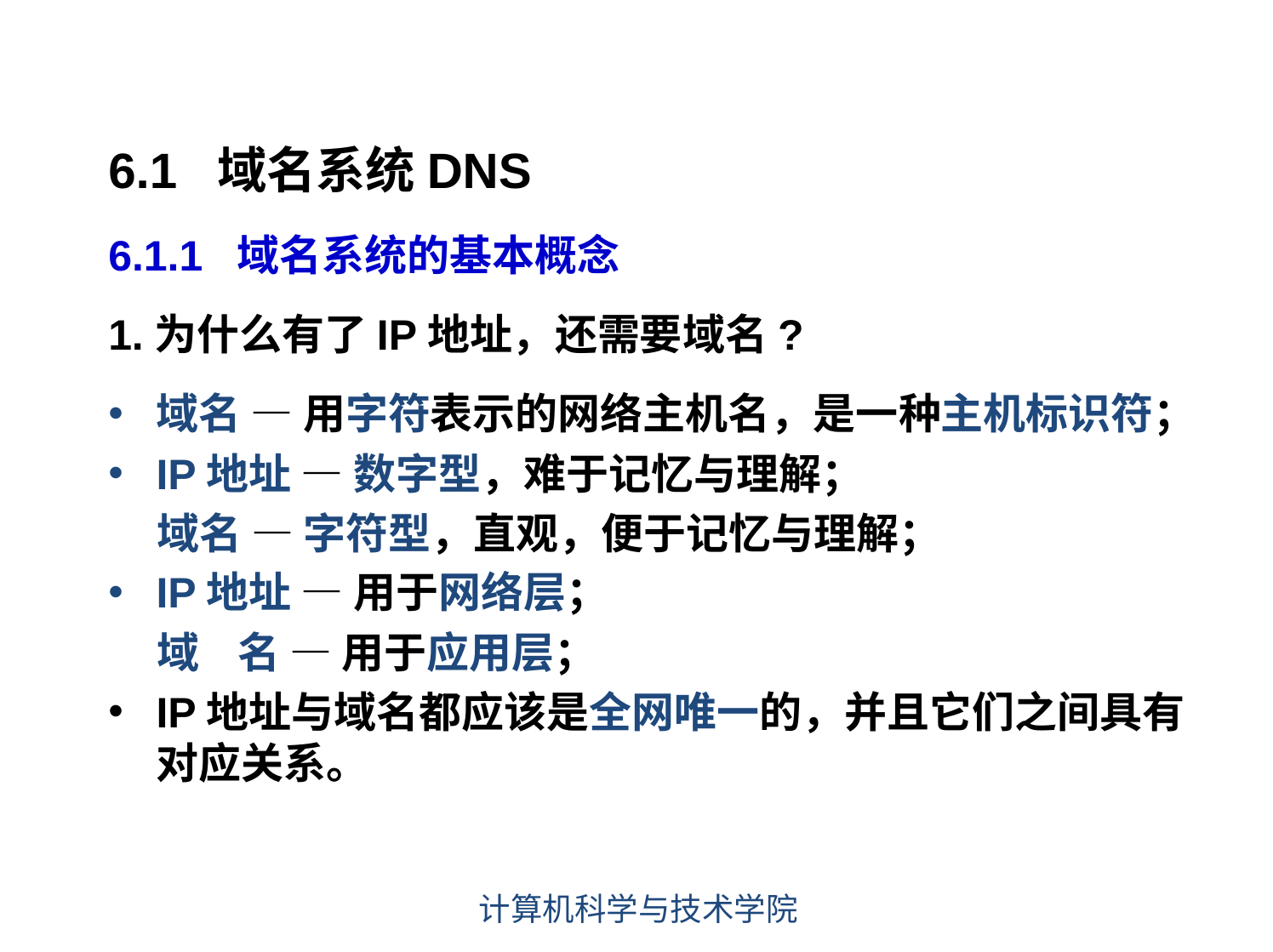

# 6.1  域名系统DNS
6.1.1  域名系统的基本概念

1.为什么有了IP地址，还需要域名?

域名 — 用字符表示的网络主机名，是一种主机标识符；
IP地址 — 数字型，难于记忆与理解；
    域名 — 字符型，直观，便于记忆与理解；
IP地址 — 用于网络层；
    域    名 — 用于应用层；
IP地址与域名都应该是全网唯一的，并且它们之间具有对应关系。
计算机科学与技术学院
4